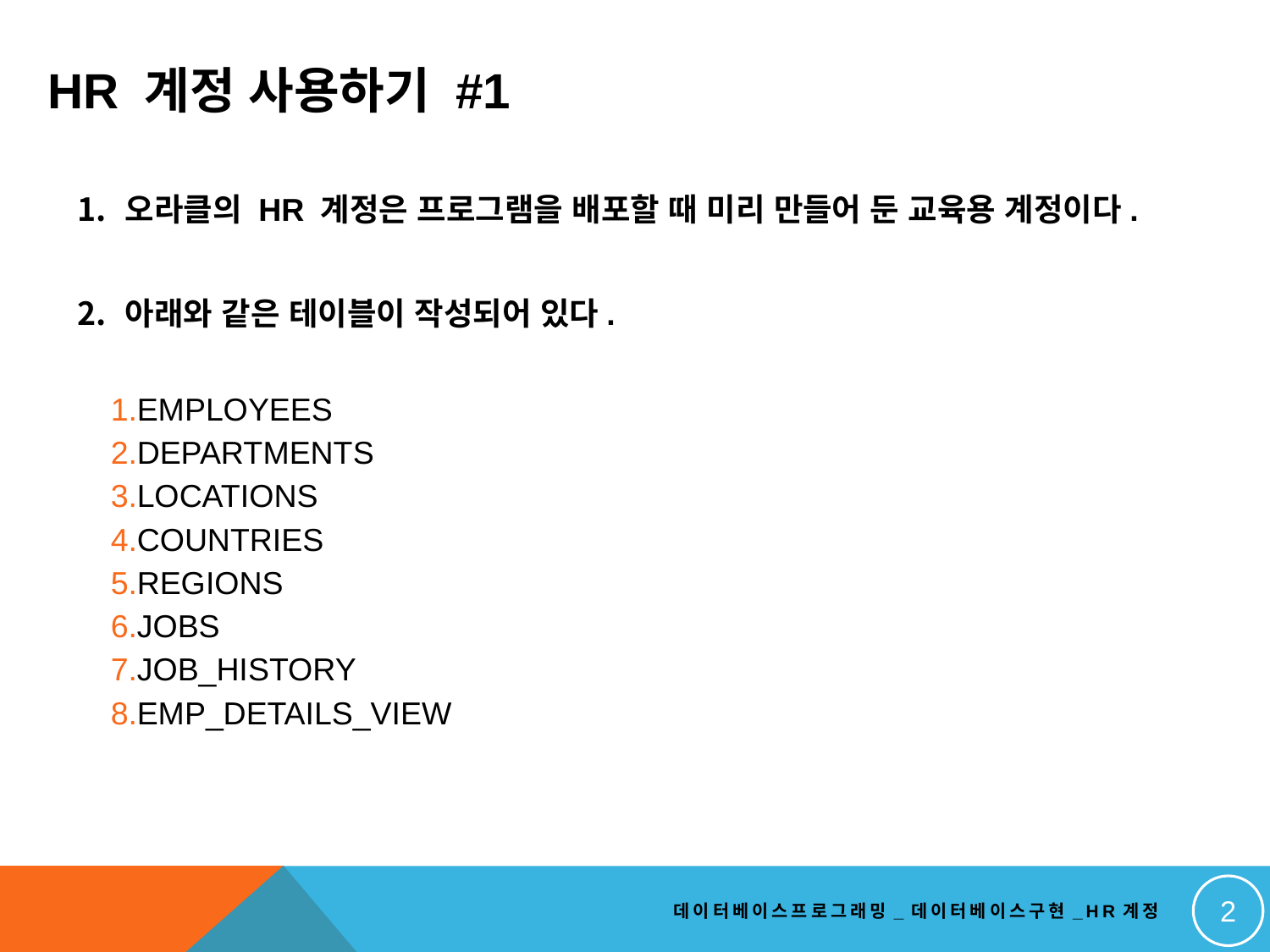

# HR 계정 사용하기 #1
오라클의 HR 계정은 프로그램을 배포할 때 미리 만들어 둔 교육용 계정이다.

아래와 같은 테이블이 작성되어 있다.

EMPLOYEES
DEPARTMENTS
LOCATIONS
COUNTRIES
REGIONS
JOBS
JOB_HISTORY
EMP_DETAILS_VIEW
2
데이터베이스프로그래밍_데이터베이스구현_HR계정